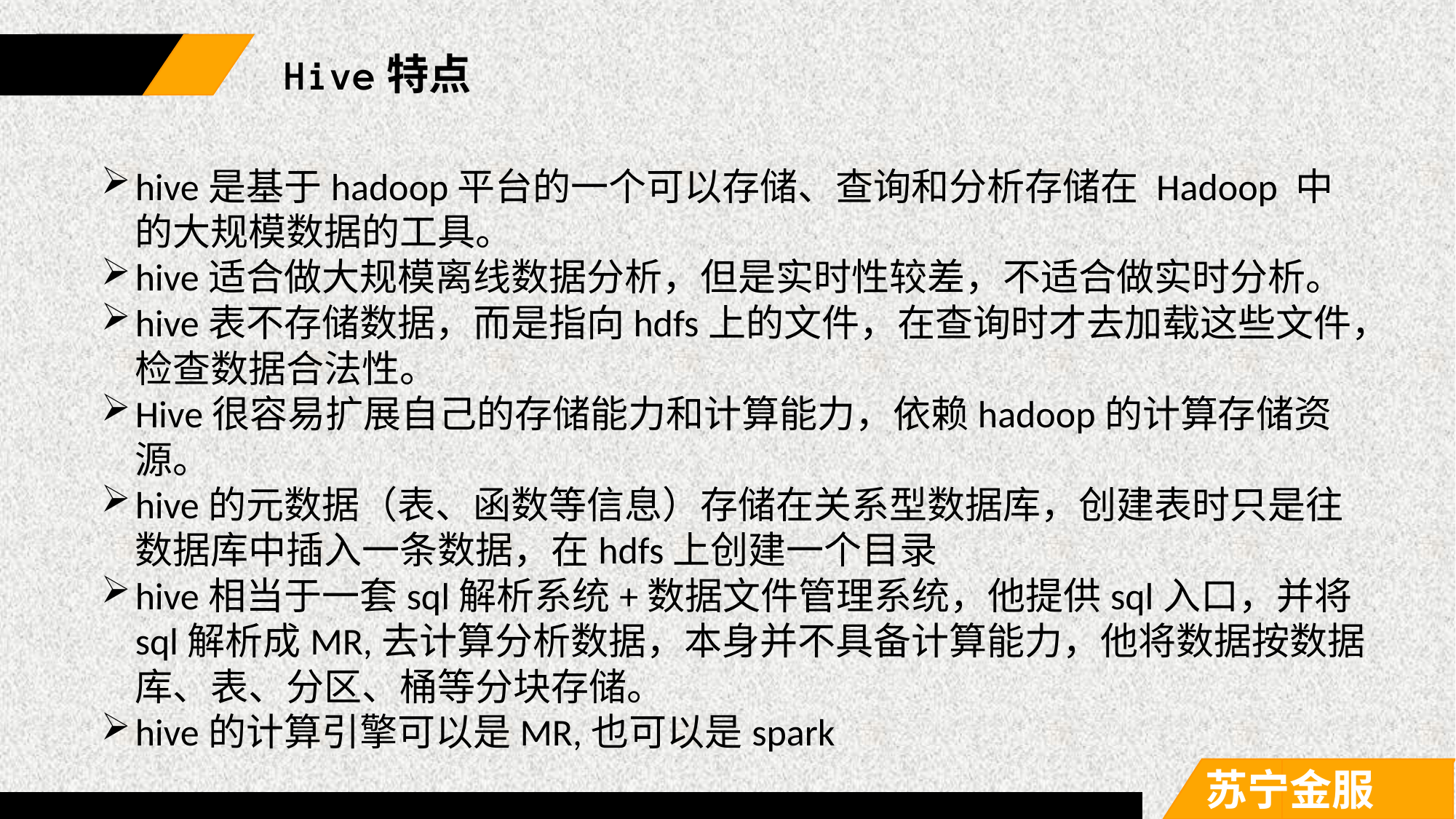

Hive特点
hive是基于hadoop平台的一个可以存储、查询和分析存储在 Hadoop 中的大规模数据的工具。
hive适合做大规模离线数据分析，但是实时性较差，不适合做实时分析。
hive表不存储数据，而是指向hdfs上的文件，在查询时才去加载这些文件，检查数据合法性。
Hive很容易扩展自己的存储能力和计算能力，依赖hadoop的计算存储资源。
hive的元数据（表、函数等信息）存储在关系型数据库，创建表时只是往数据库中插入一条数据，在hdfs上创建一个目录
hive相当于一套sql解析系统+数据文件管理系统，他提供sql入口，并将sql解析成MR,去计算分析数据，本身并不具备计算能力，他将数据按数据库、表、分区、桶等分块存储。
hive的计算引擎可以是MR,也可以是spark